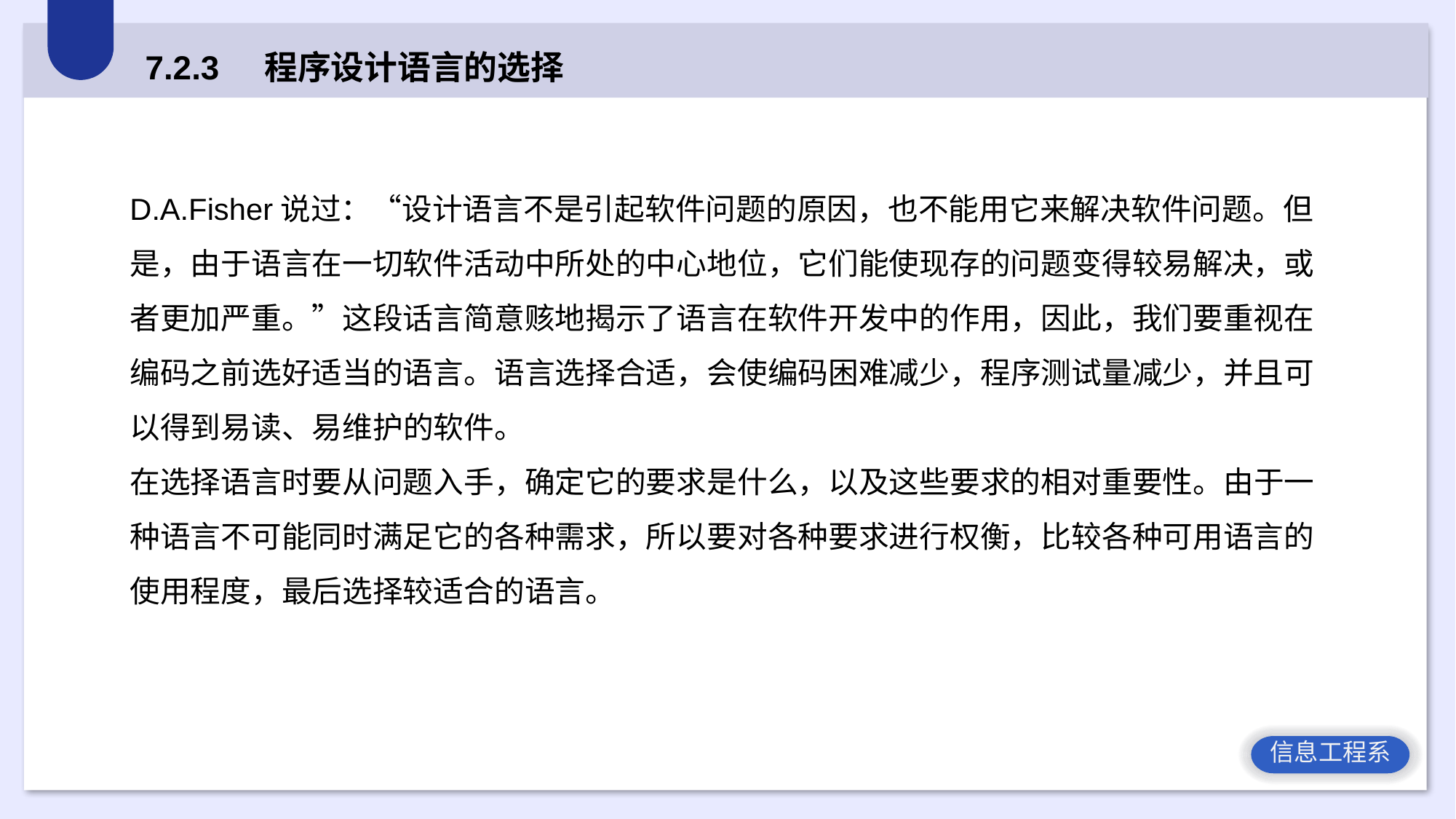

7.2.3    程序设计语言的选择
D.A.Fisher说过：“设计语言不是引起软件问题的原因，也不能用它来解决软件问题。但是，由于语言在一切软件活动中所处的中心地位，它们能使现存的问题变得较易解决，或者更加严重。”这段话言简意赅地揭示了语言在软件开发中的作用，因此，我们要重视在编码之前选好适当的语言。语言选择合适，会使编码困难减少，程序测试量减少，并且可以得到易读、易维护的软件。
在选择语言时要从问题入手，确定它的要求是什么，以及这些要求的相对重要性。由于一种语言不可能同时满足它的各种需求，所以要对各种要求进行权衡，比较各种可用语言的使用程度，最后选择较适合的语言。